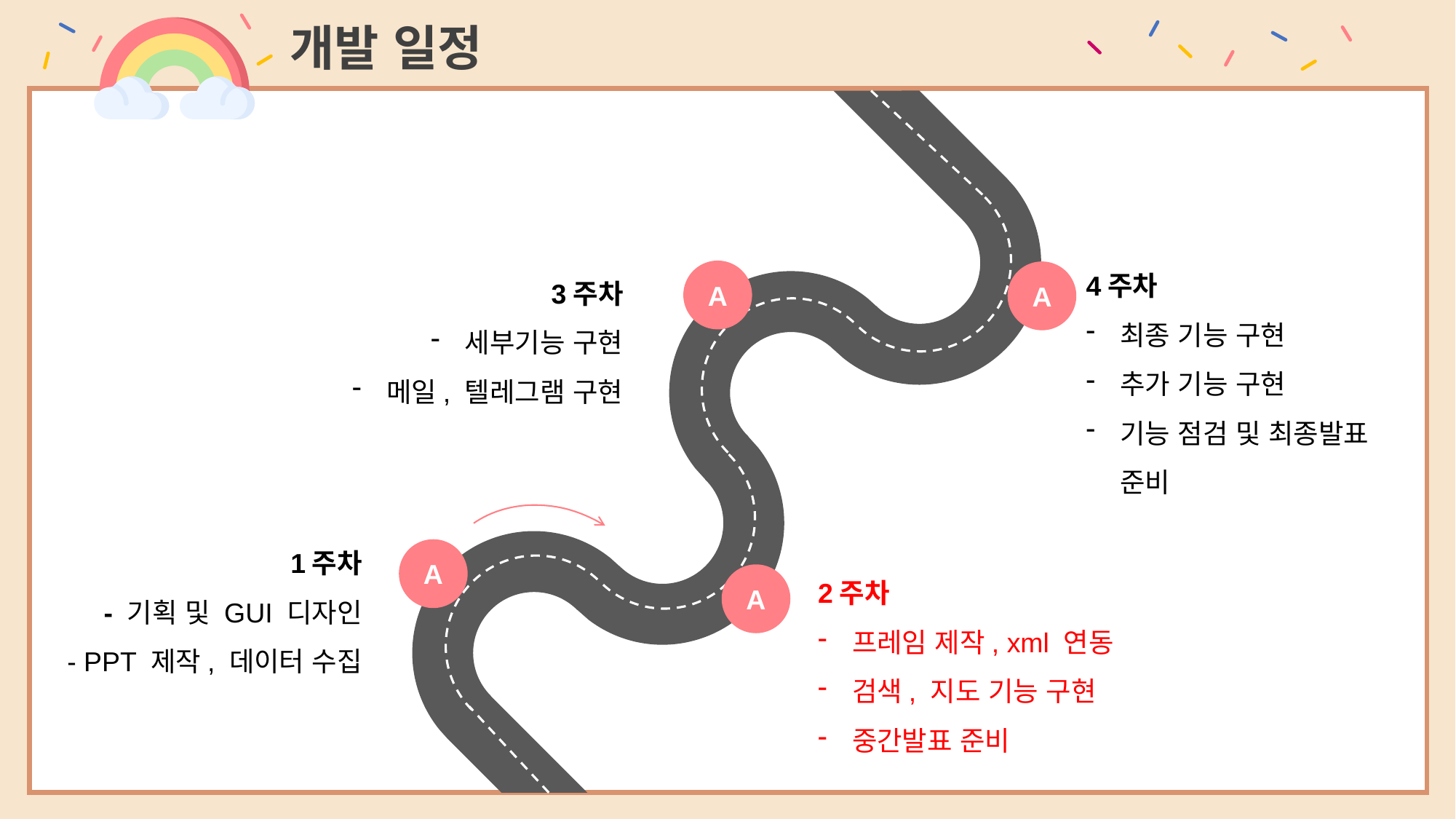

개발 일정

4주차
최종 기능 구현
추가 기능 구현
기능 점검 및 최종발표 준비
3주차
세부기능 구현
메일, 텔레그램 구현

A
A

1주차
- 기획 및 GUI 디자인
- PPT 제작, 데이터 수집
A
2주차
프레임 제작, xml 연동
검색, 지도 기능 구현
중간발표 준비
A